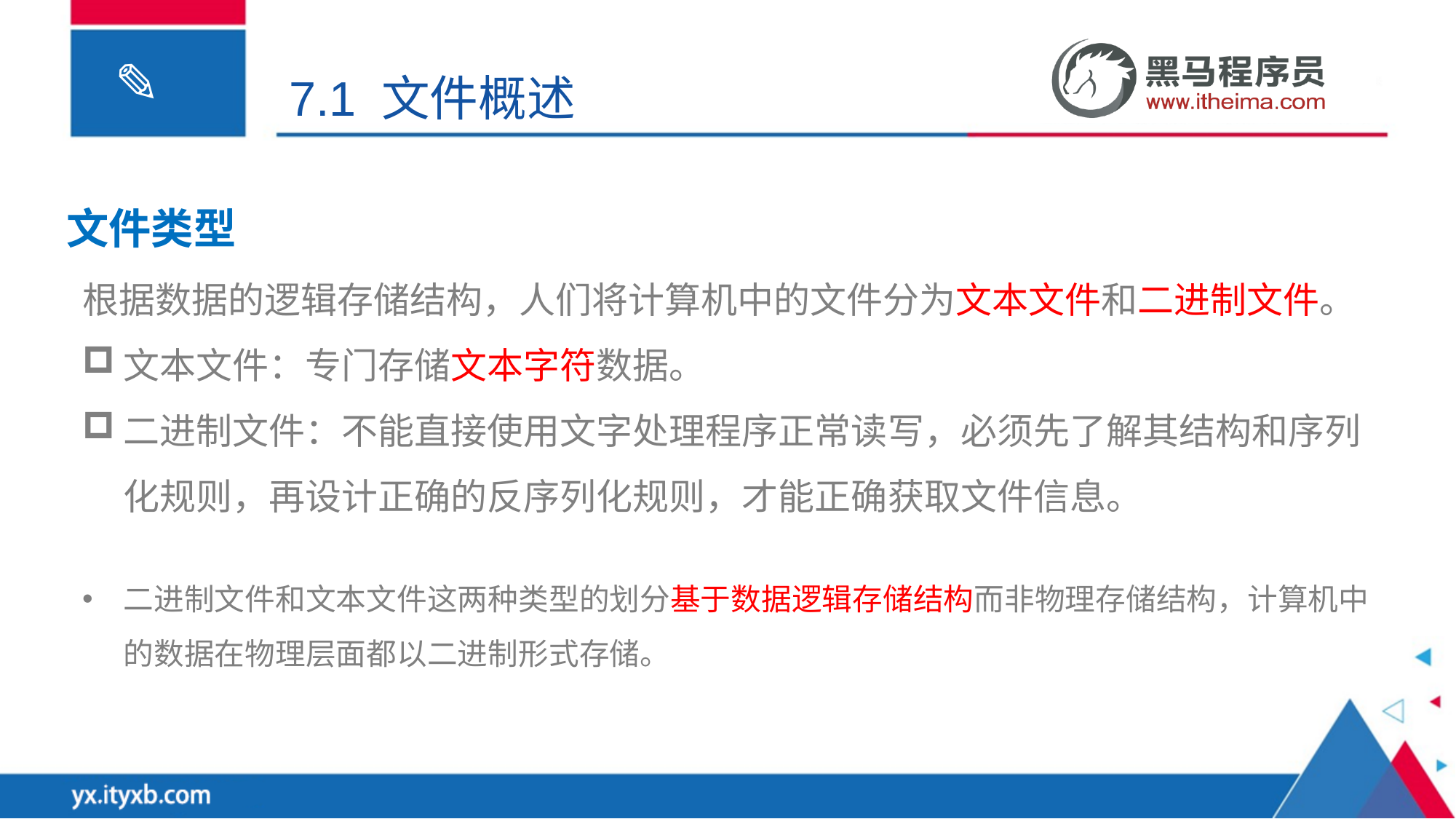

7.1 文件概述
文件类型
根据数据的逻辑存储结构，人们将计算机中的文件分为文本文件和二进制文件。
文本文件：专门存储文本字符数据。
二进制文件：不能直接使用文字处理程序正常读写，必须先了解其结构和序列化规则，再设计正确的反序列化规则，才能正确获取文件信息。
二进制文件和文本文件这两种类型的划分基于数据逻辑存储结构而非物理存储结构，计算机中的数据在物理层面都以二进制形式存储。